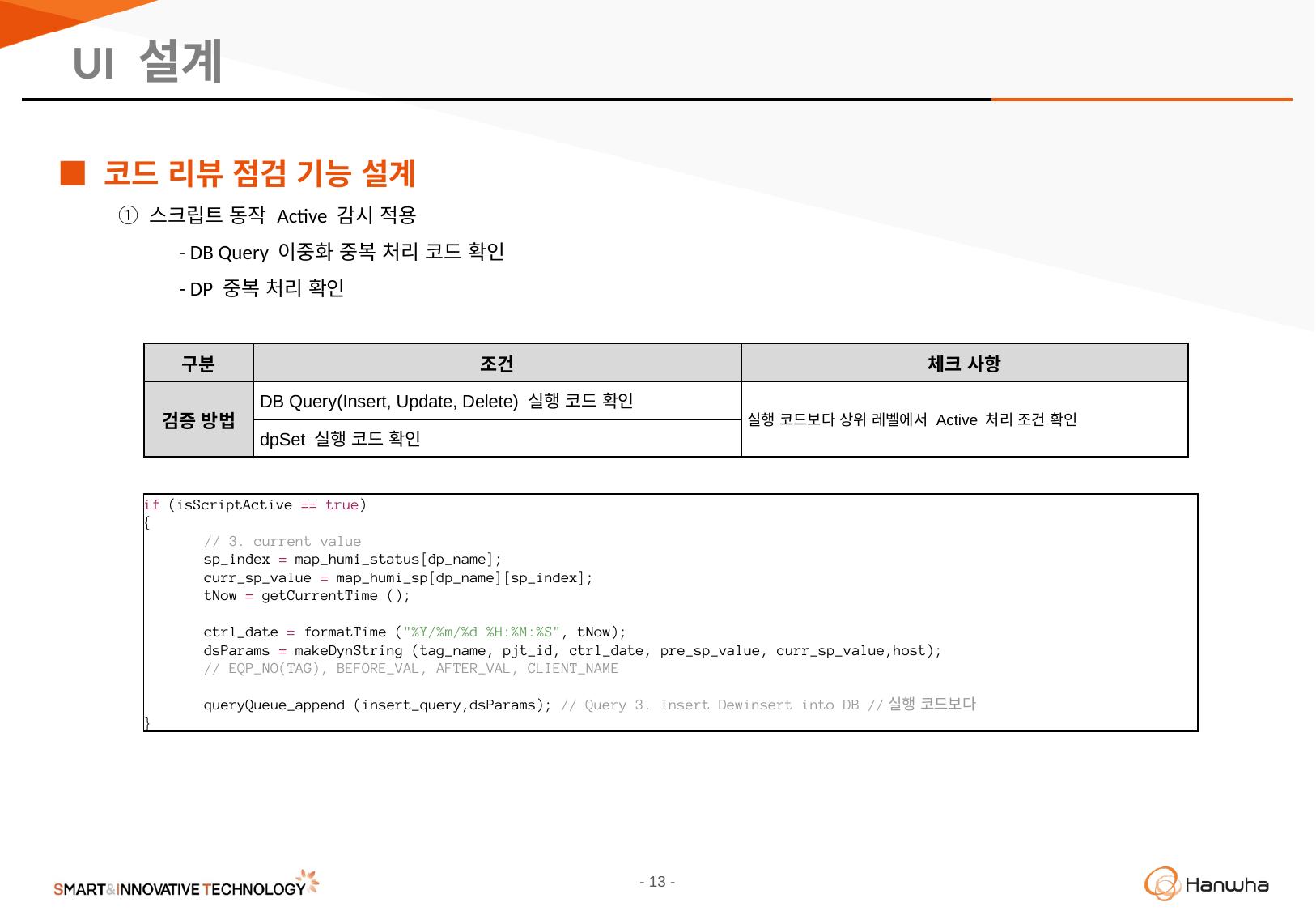

UI 설계
■ 코드 리뷰 점검 기능 설계
① 스크립트 동작 Active 감시 적용
- DB Query 이중화 중복 처리 코드 확인
- DP 중복 처리 확인
| 구분 | 조건 | 체크 사항 |
| --- | --- | --- |
| 검증 방법 | DB Query(Insert, Update, Delete) 실행 코드 확인 | 실행 코드보다 상위 레벨에서 Active 처리 조건 확인 |
|  | dpSet 실행 코드 확인 |  |
if (isScriptActive == true)
{
// 3. current value
sp_index = map_humi_status[dp_name];
curr_sp_value = map_humi_sp[dp_name][sp_index];
tNow = getCurrentTime ();

ctrl_date = formatTime ("%Y/%m/%d %H:%M:%S", tNow);
dsParams = makeDynString (tag_name, pjt_id, ctrl_date, pre_sp_value, curr_sp_value,host);
// EQP_NO(TAG), BEFORE_VAL, AFTER_VAL, CLIENT_NAME
queryQueue_append (insert_query,dsParams); // Query 3. Insert Dewinsert into DB //실행 코드보다
}